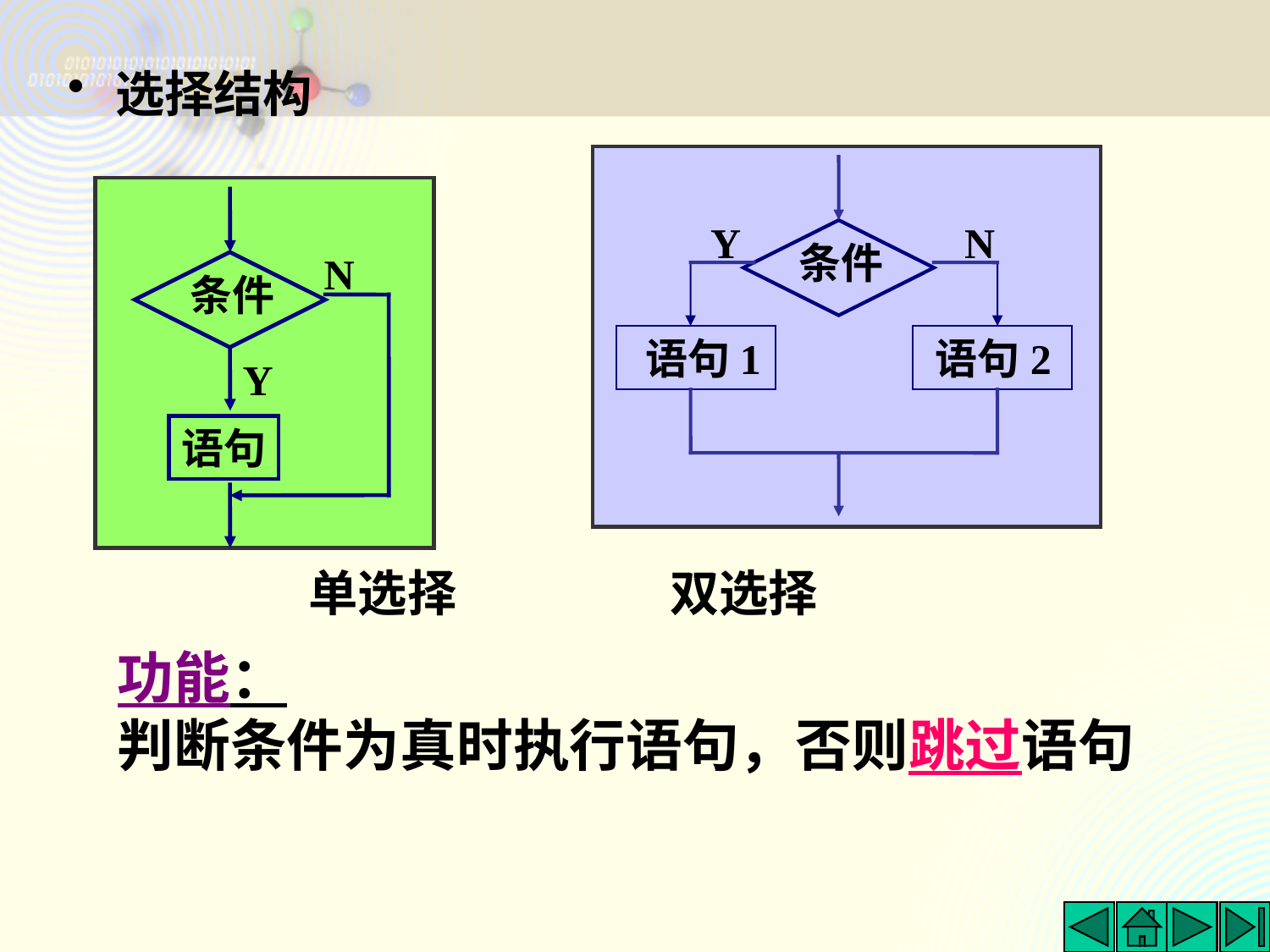

选择结构

Y
N

条件

  语句1

  语句2

N

条件

Y

语句

单选择                   双选择
功能：
判断条件为真时执行语句，否则跳过语句